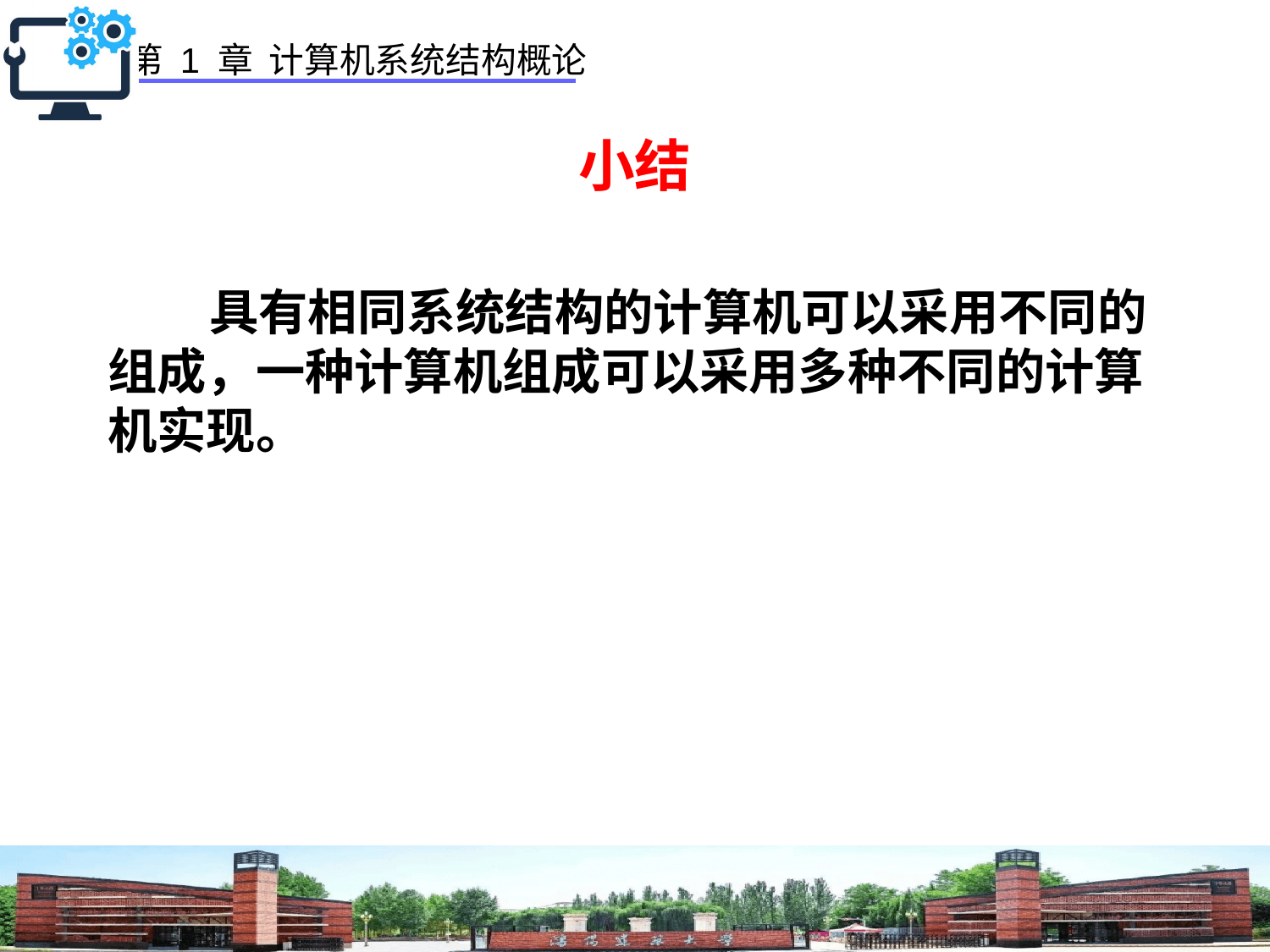

# 小结
        具有相同系统结构的计算机可以采用不同的组成，一种计算机组成可以采用多种不同的计算机实现。